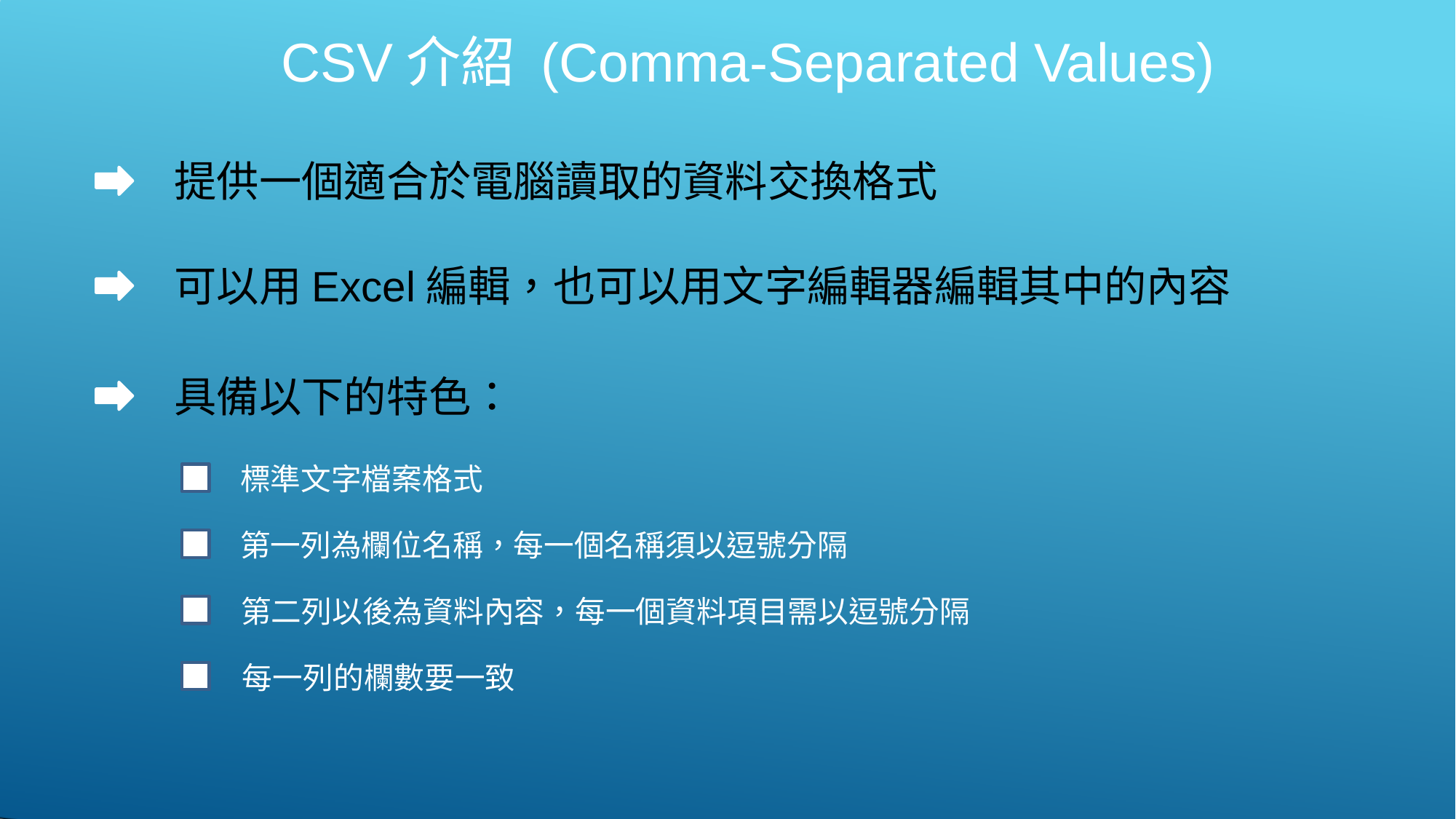

CSV介紹 (Comma-Separated Values)
提供一個適合於電腦讀取的資料交換格式

可以用Excel編輯，也可以用文字編輯器編輯其中的內容

具備以下的特色：

標準文字檔案格式

第一列為欄位名稱，每一個名稱須以逗號分隔

第二列以後為資料內容，每一個資料項目需以逗號分隔

每一列的欄數要一致